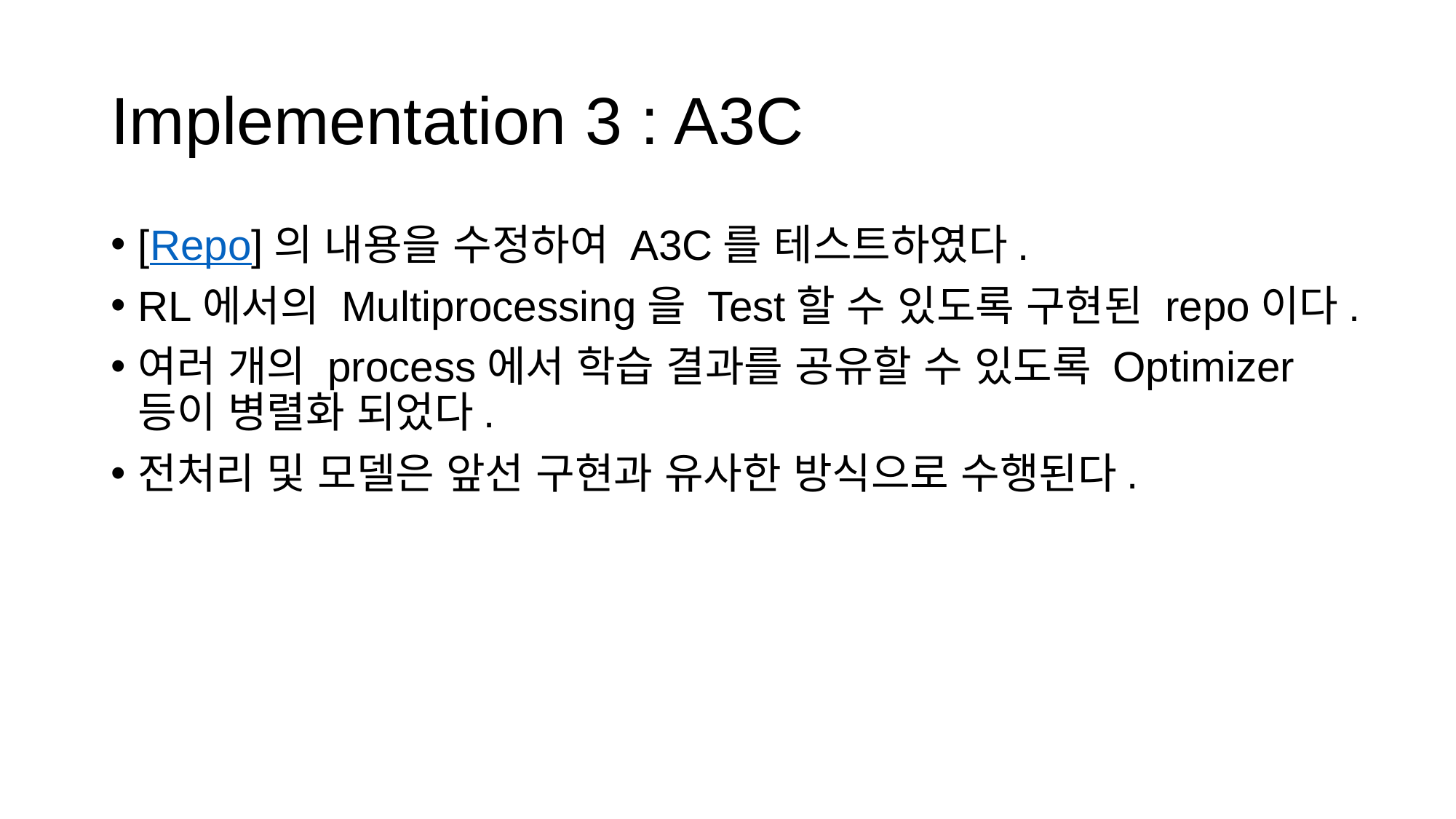

# Implementation 3 : A3C
[Repo]의 내용을 수정하여 A3C를 테스트하였다.
RL에서의 Multiprocessing을 Test할 수 있도록 구현된 repo이다.
여러 개의 process에서 학습 결과를 공유할 수 있도록 Optimizer 등이 병렬화 되었다.
전처리 및 모델은 앞선 구현과 유사한 방식으로 수행된다.